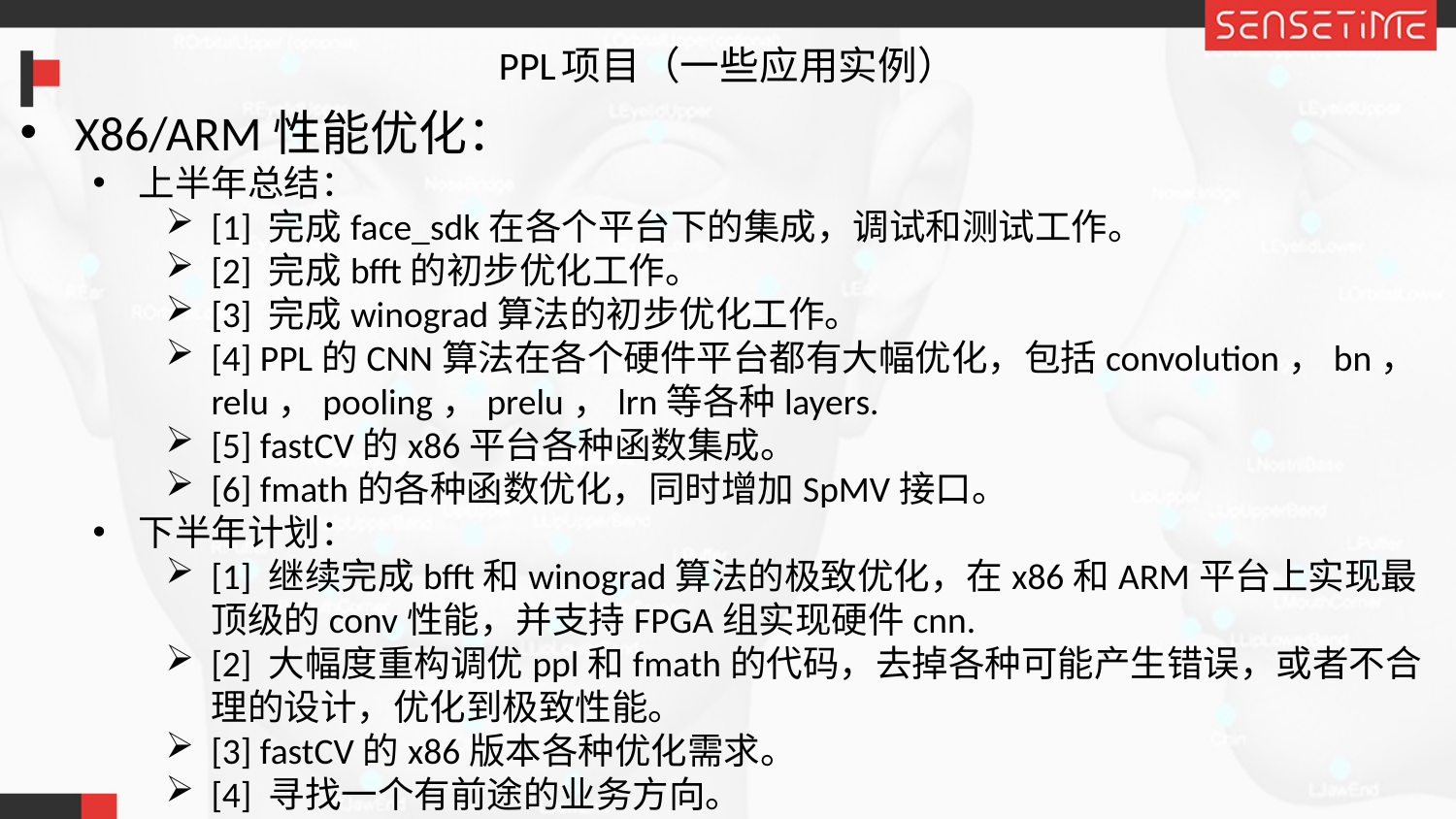

# PPL项目（一些应用实例）
X86/ARM性能优化：
上半年总结：
[1] 完成face_sdk在各个平台下的集成，调试和测试工作。
[2] 完成bfft的初步优化工作。
[3] 完成winograd算法的初步优化工作。
[4] PPL的CNN算法在各个硬件平台都有大幅优化，包括convolution，bn，relu，pooling，prelu，lrn等各种layers.
[5] fastCV的x86平台各种函数集成。
[6] fmath的各种函数优化，同时增加SpMV接口。
下半年计划：
[1] 继续完成bfft和winograd算法的极致优化，在x86和ARM平台上实现最顶级的conv性能，并支持FPGA组实现硬件cnn.
[2] 大幅度重构调优ppl和fmath的代码，去掉各种可能产生错误，或者不合理的设计，优化到极致性能。
[3] fastCV的x86版本各种优化需求。
[4] 寻找一个有前途的业务方向。